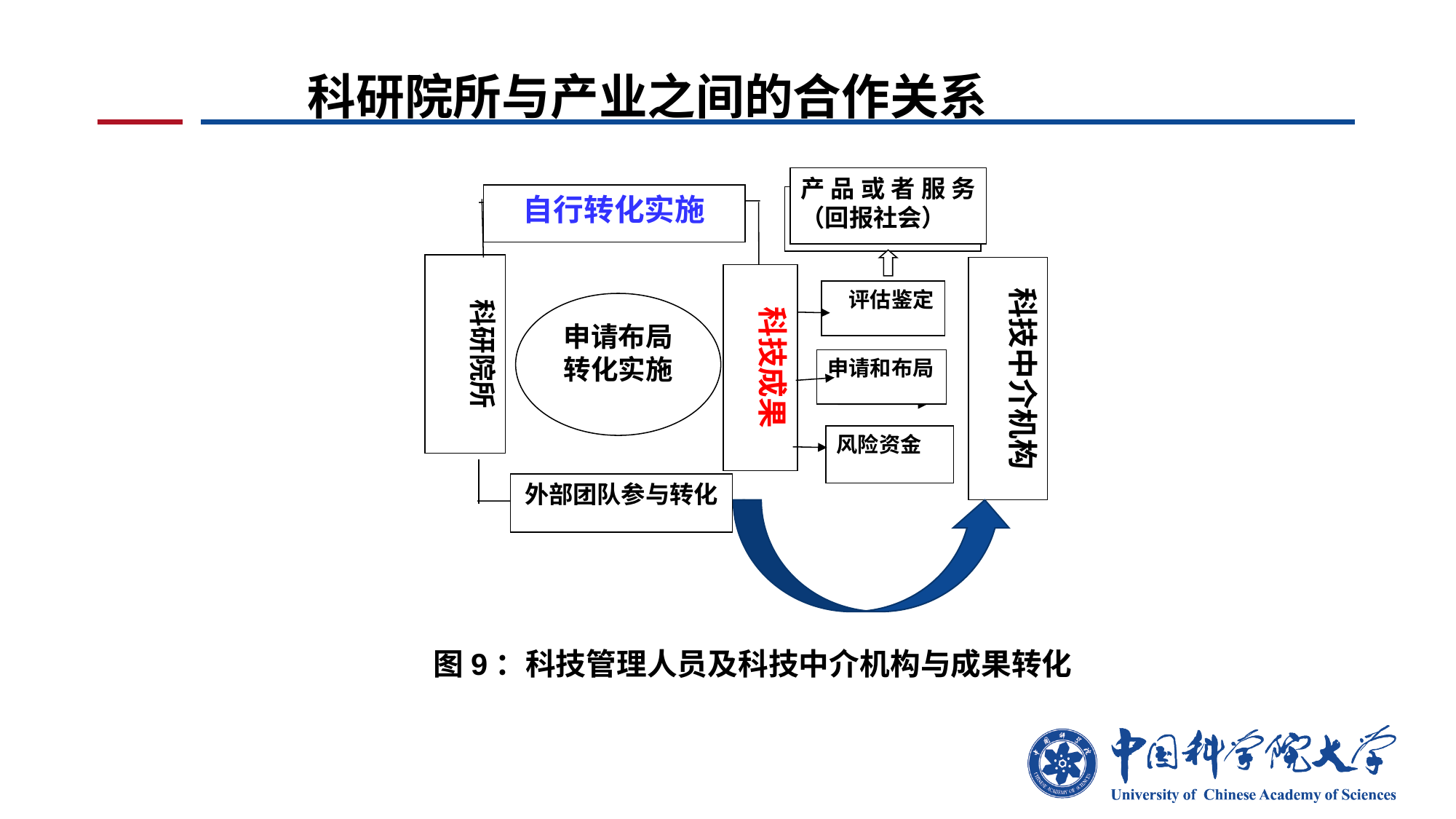

# 科研院所与产业之间的合作关系

产品或者服务（回报社会）
自行转化实施

科研院所
科技中介机构
科技成果
评估鉴定
申请布局
转化实施
申请和布局
风险资金

外部团队参与转化

   图9：科技管理人员及科技中介机构与成果转化